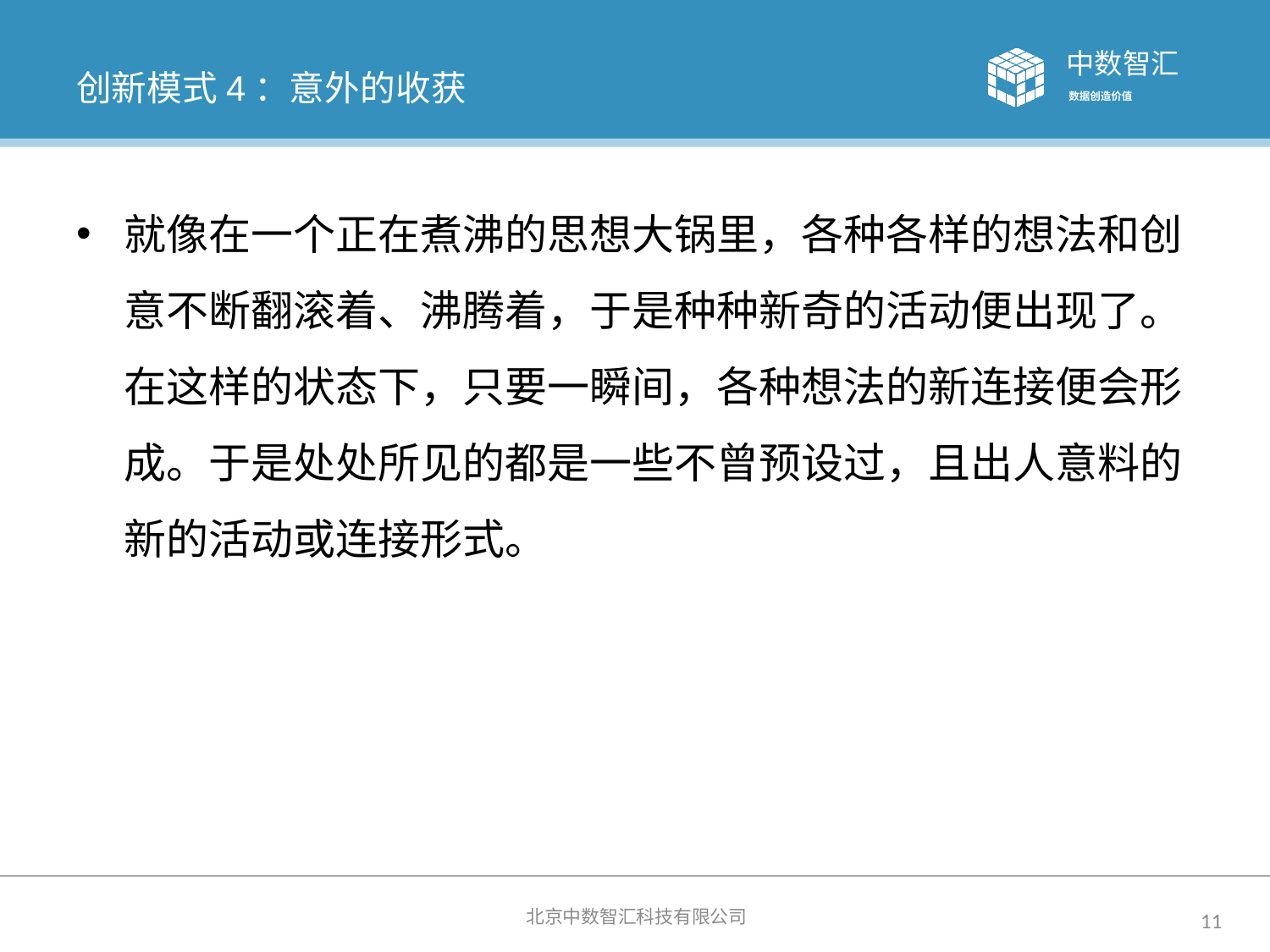

# 创新模式4：意外的收获
就像在一个正在煮沸的思想大锅里，各种各样的想法和创意不断翻滚着、沸腾着，于是种种新奇的活动便出现了。在这样的状态下，只要一瞬间，各种想法的新连接便会形成。于是处处所见的都是一些不曾预设过，且出人意料的新的活动或连接形式。
11